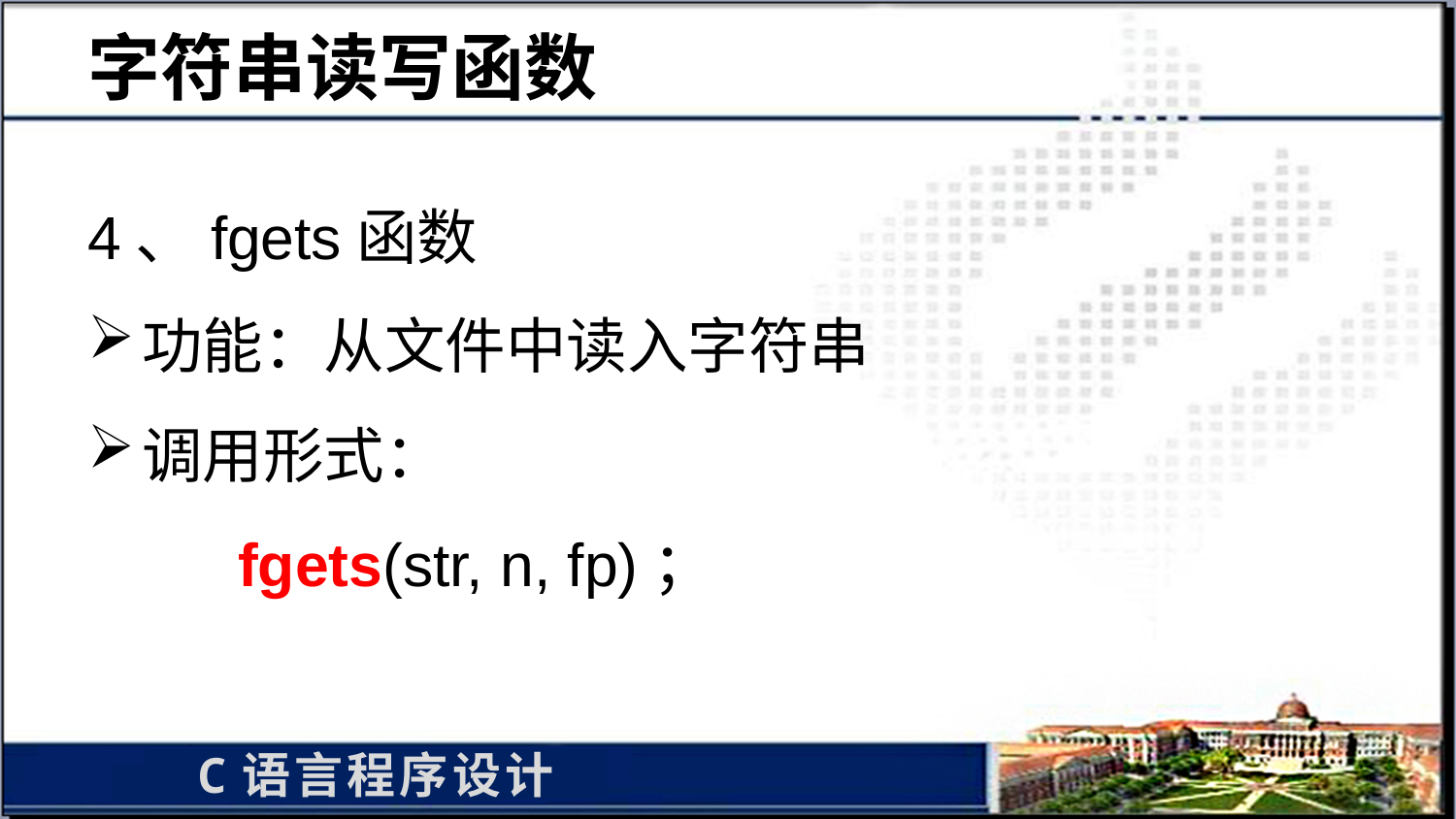

# 字符串读写函数
4、fgets函数
功能：从文件中读入字符串
调用形式：
         fgets(str, n, fp)；